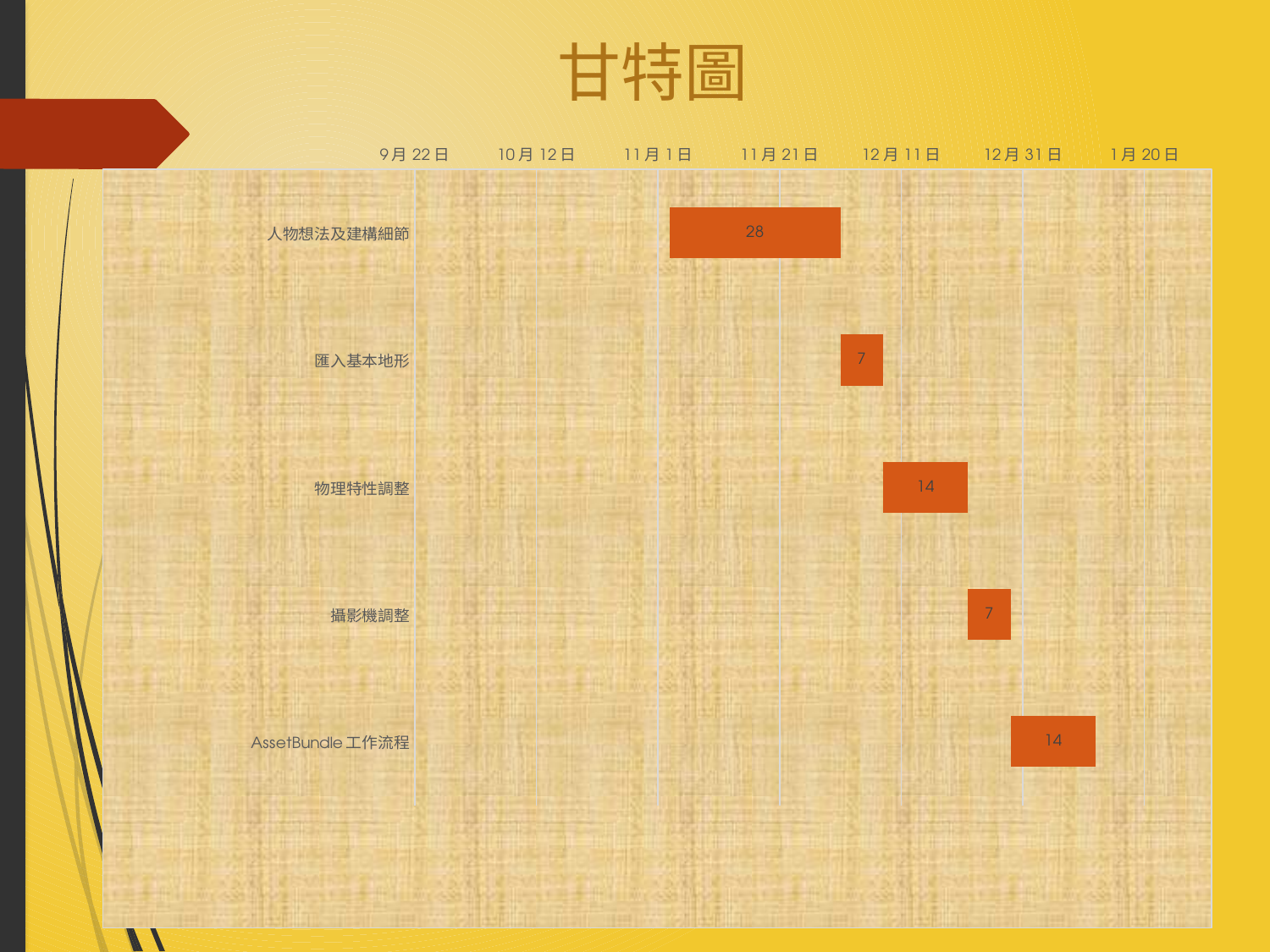

# 甘特圖

### Chart

| Category | 開始日期 | 日曆天 |
|---|---|---|
| 人物想法及建構細節 | 43042.0 | 28.0 |
| 匯入基本地形 | 43070.0 | 7.0 |
| 物理特性調整 | 43077.0 | 14.0 |
| 攝影機調整 | 43091.0 | 7.0 |
| AssetBundle工作流程 | 43098.0 | 14.0 |